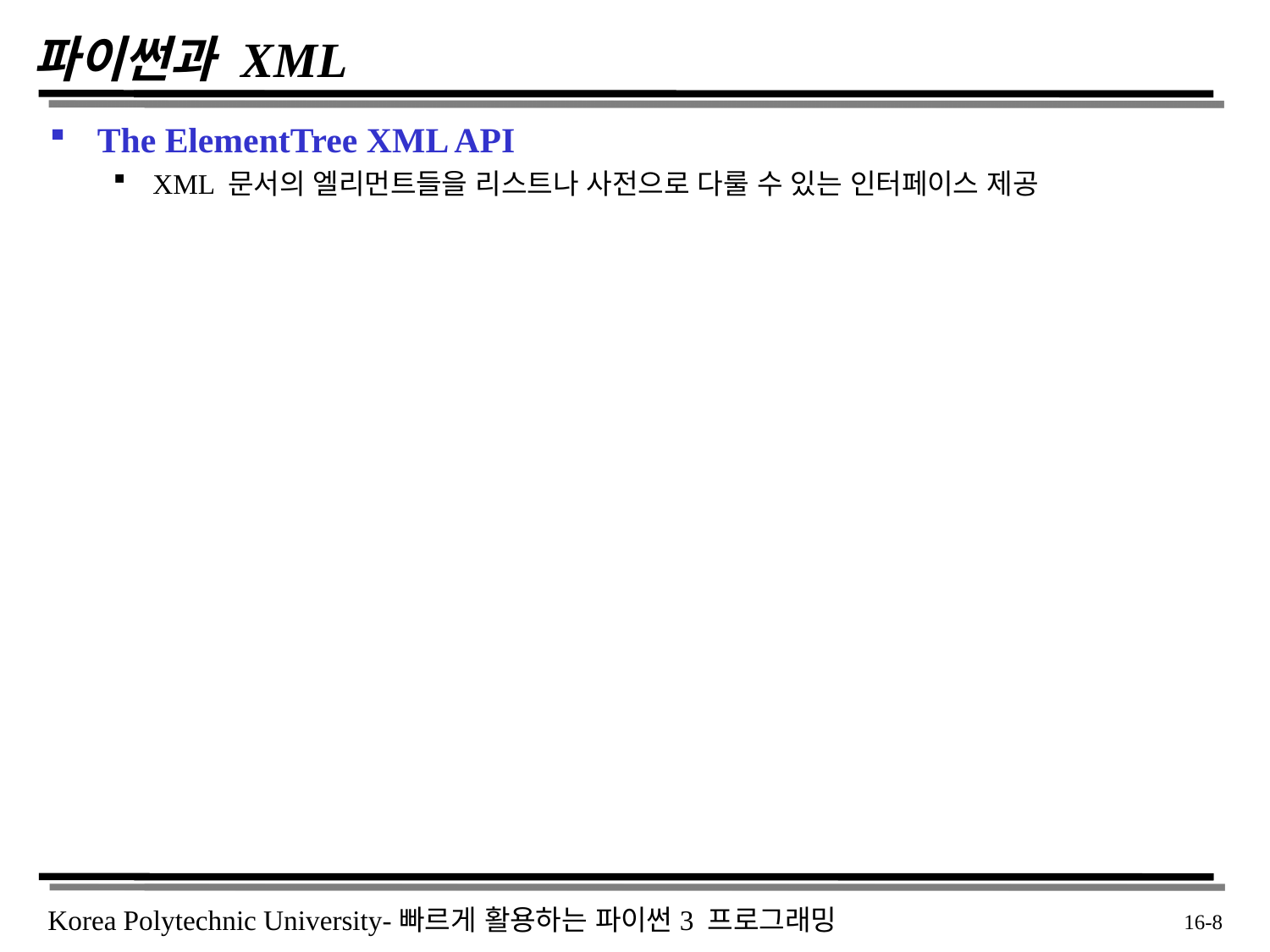

# 파이썬과 XML
The ElementTree XML API
XML 문서의 엘리먼트들을 리스트나 사전으로 다룰 수 있는 인터페이스 제공

 16-8